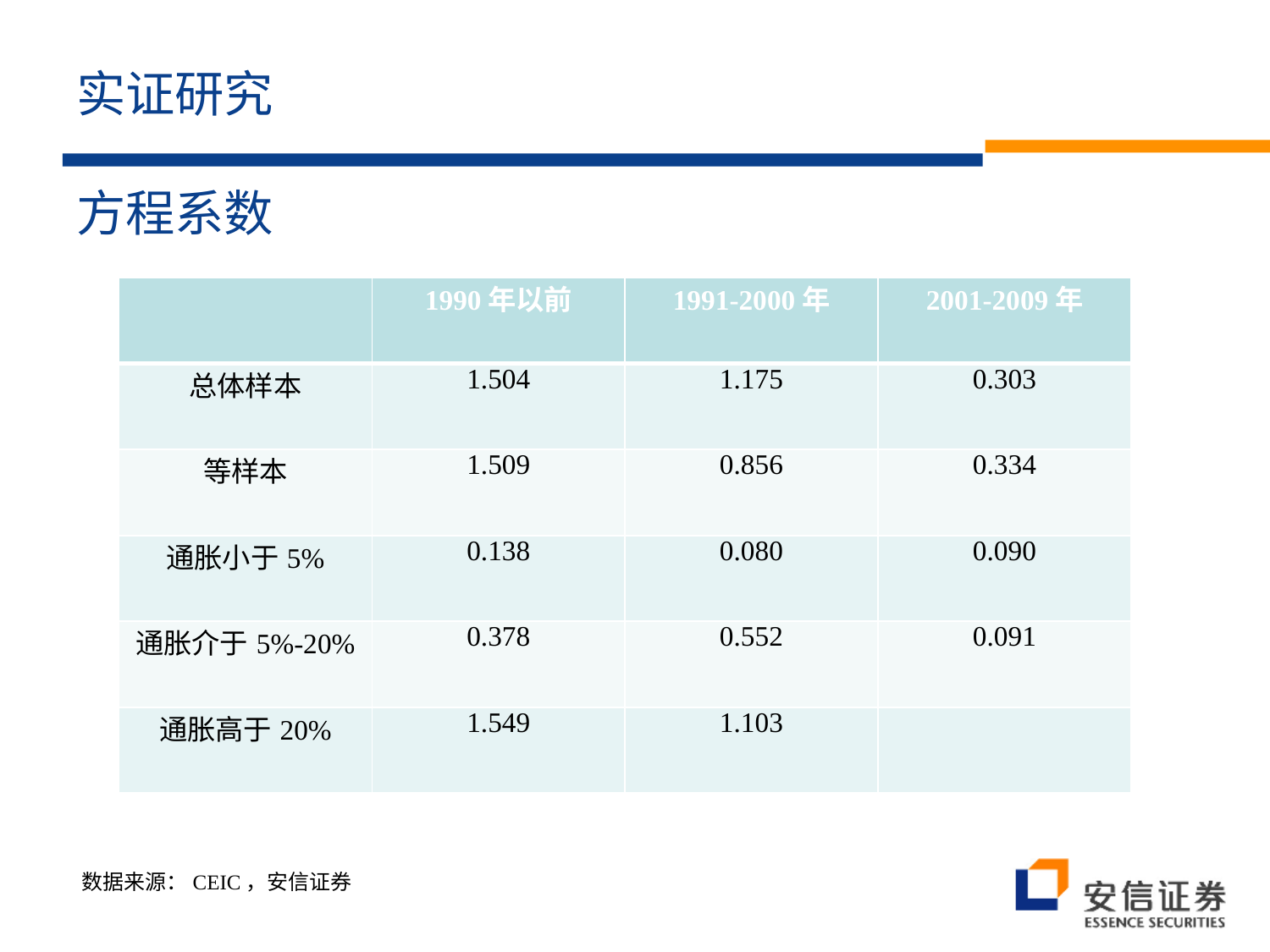

# 实证研究
方程系数

|  | 1990年以前 | 1991-2000年 | 2001-2009年 |
| --- | --- | --- | --- |
| 总体样本 | 1.504 | 1.175 | 0.303 |
| 等样本 | 1.509 | 0.856 | 0.334 |
| 通胀小于5% | 0.138 | 0.080 | 0.090 |
| 通胀介于5%-20% | 0.378 | 0.552 | 0.091 |
| 通胀高于20% | 1.549 | 1.103 |  |
数据来源：CEIC，安信证券